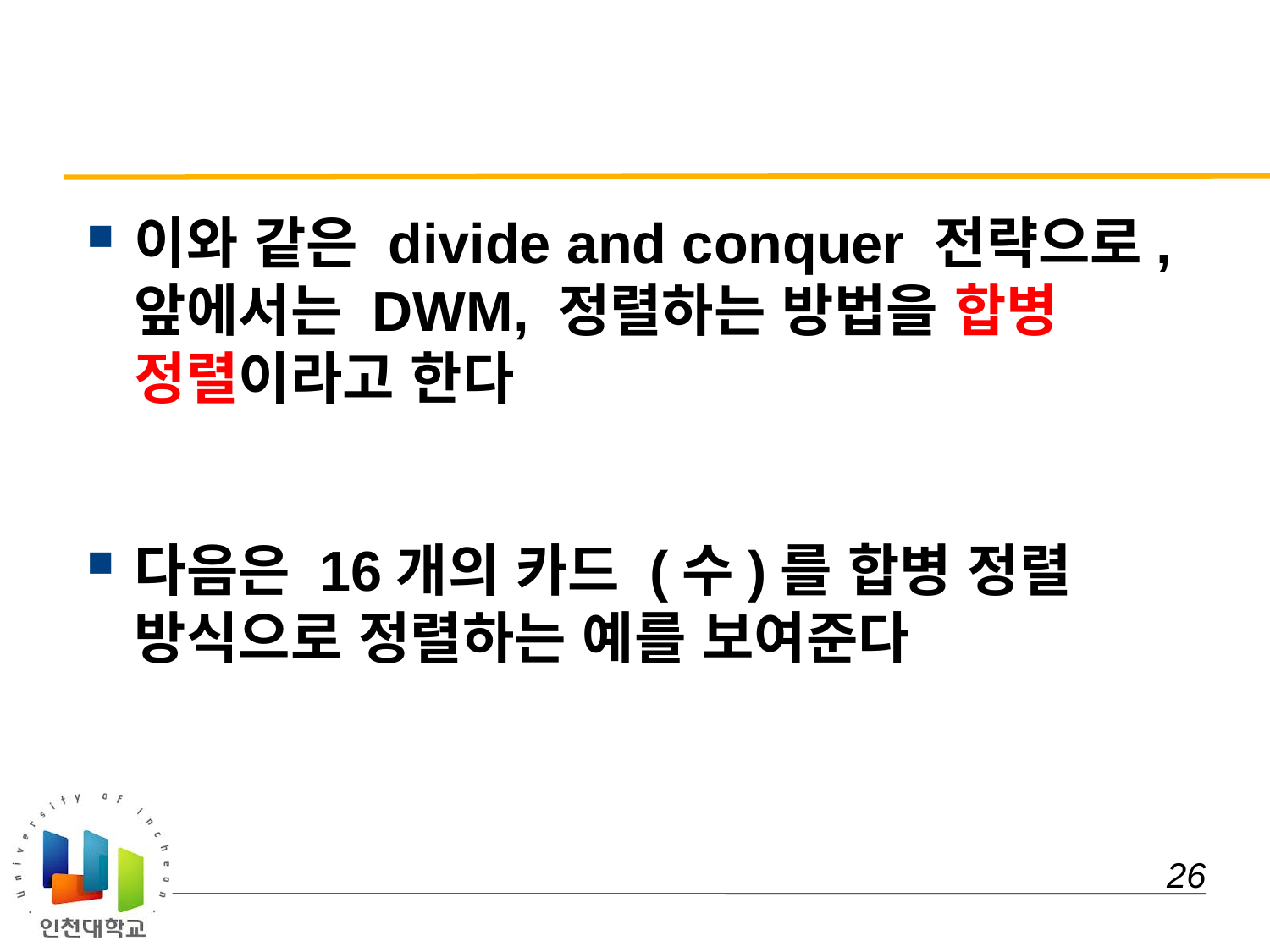

#
이와 같은 divide and conquer 전략으로, 앞에서는 DWM, 정렬하는 방법을 합병 정렬이라고 한다

다음은 16개의 카드 (수)를 합병 정렬 방식으로 정렬하는 예를 보여준다
 26